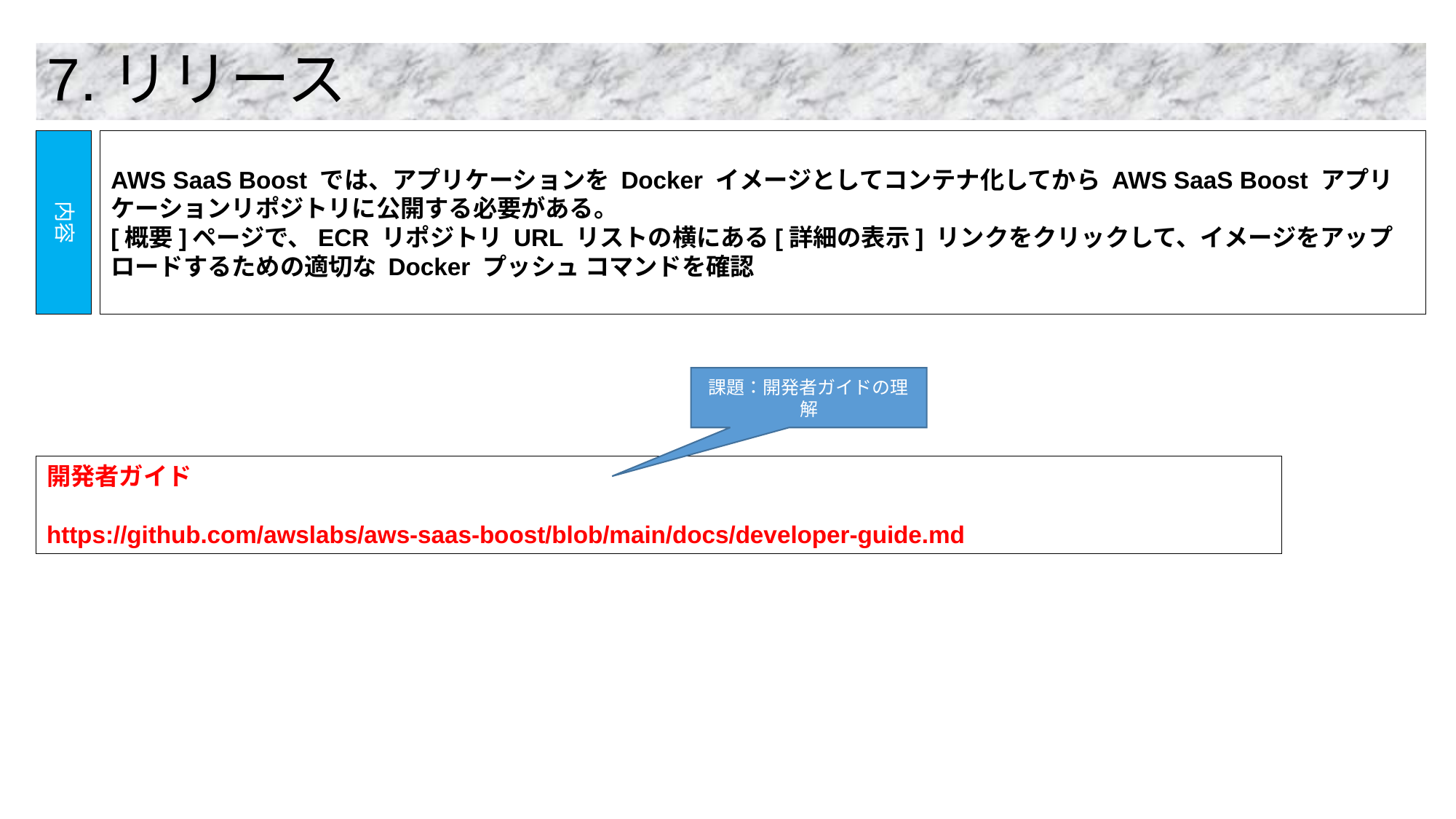

# 7.リリース
内容
AWS SaaS Boost では、アプリケーションを Docker イメージとしてコンテナ化してから AWS SaaS Boost アプリケーションリポジトリに公開する必要がある。
[概要]ページで、ECR リポジトリ URL リストの横にある[詳細の表示] リンクをクリックして、イメージをアップロードするための適切な Docker プッシュ コマンドを確認
課題：開発者ガイドの理解
開発者ガイド

https://github.com/awslabs/aws-saas-boost/blob/main/docs/developer-guide.md